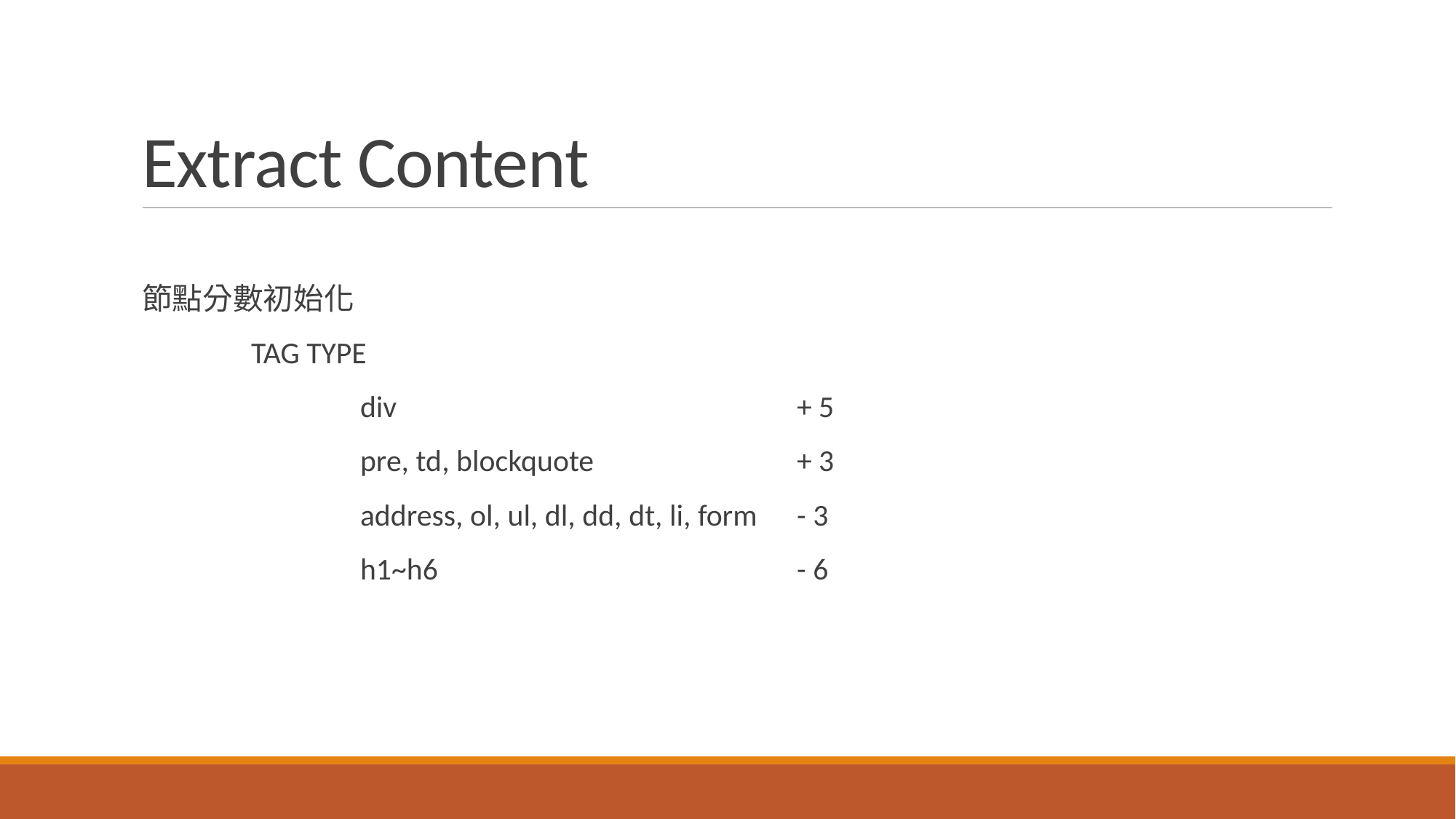

# Extract Content

節點分數初始化
		TAG TYPE
		div 				+ 5
		pre, td, blockquote 		+ 3
		address, ol, ul, dl, dd, dt, li, form 	- 3
		h1~h6 				- 6